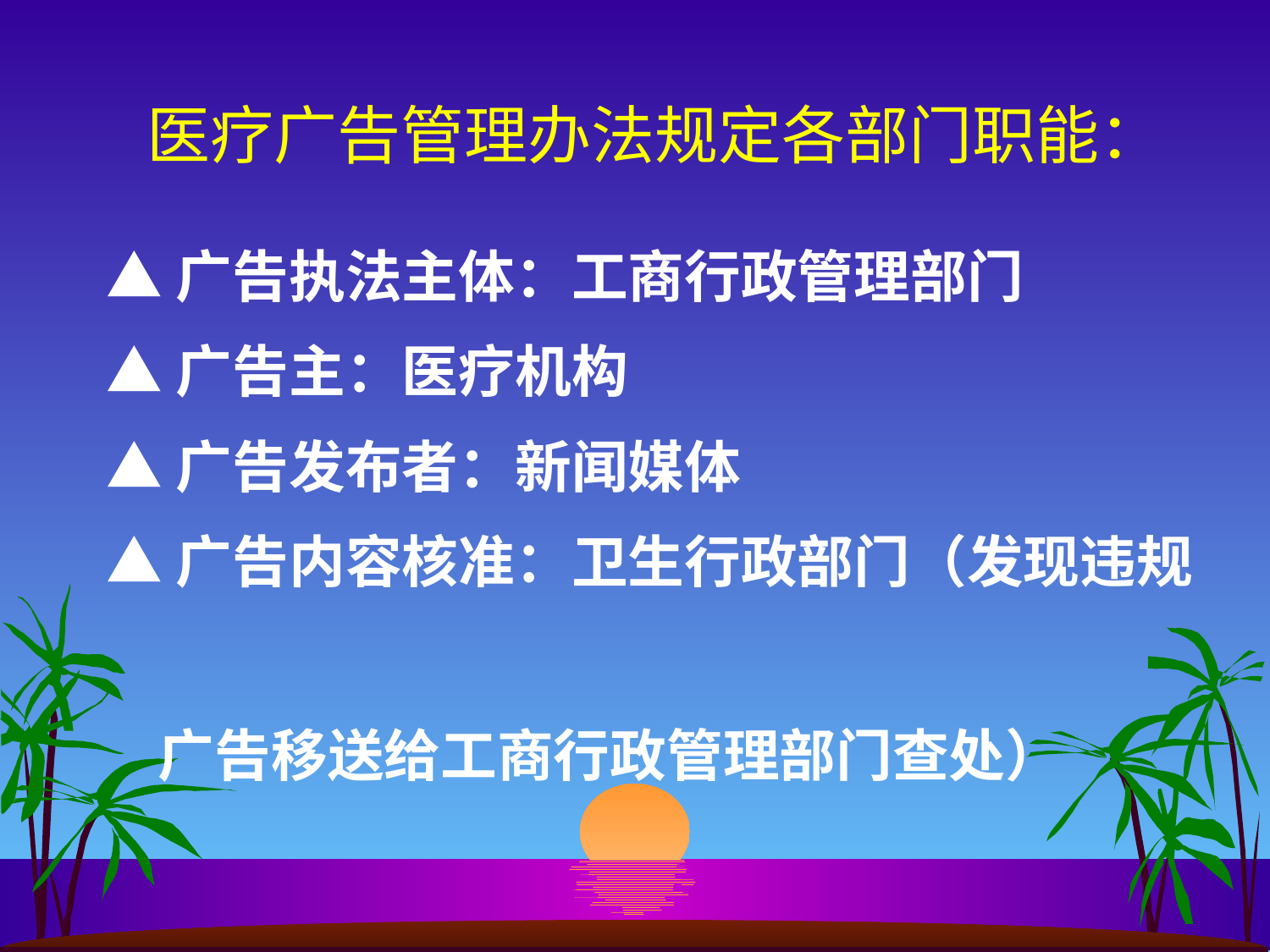

# 医疗广告管理办法规定各部门职能：
▲广告执法主体：工商行政管理部门
▲广告主：医疗机构
▲广告发布者：新闻媒体
▲广告内容核准：卫生行政部门（发现违规
   广告移送给工商行政管理部门查处）